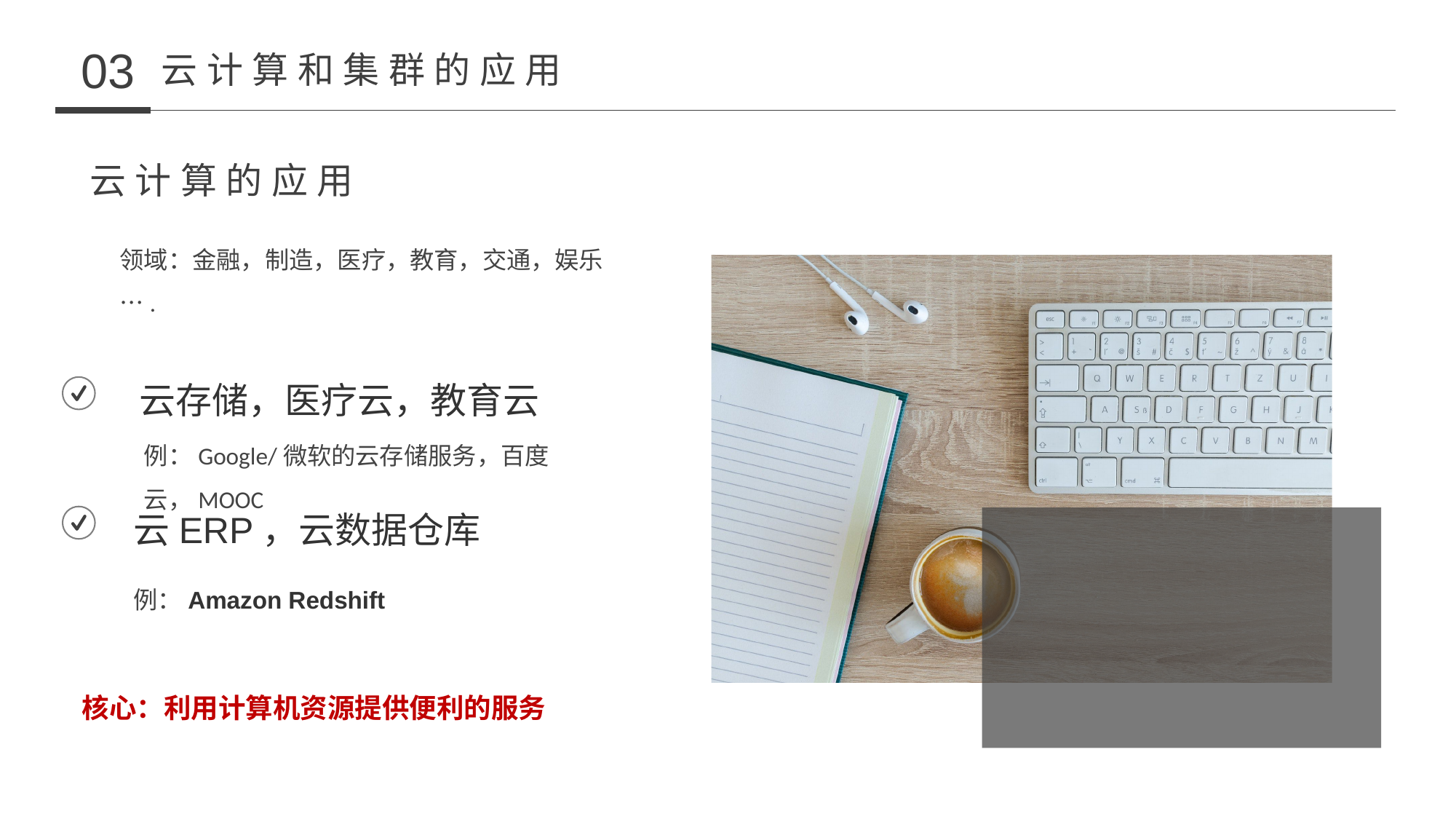

03
云计算和集群的应用
云计算的应用
领域：金融，制造，医疗，教育，交通，娱乐….

云存储，医疗云，教育云

例：Google/微软的云存储服务，百度云，MOOC
云ERP，云数据仓库

例：Amazon Redshift
核心：利用计算机资源提供便利的服务